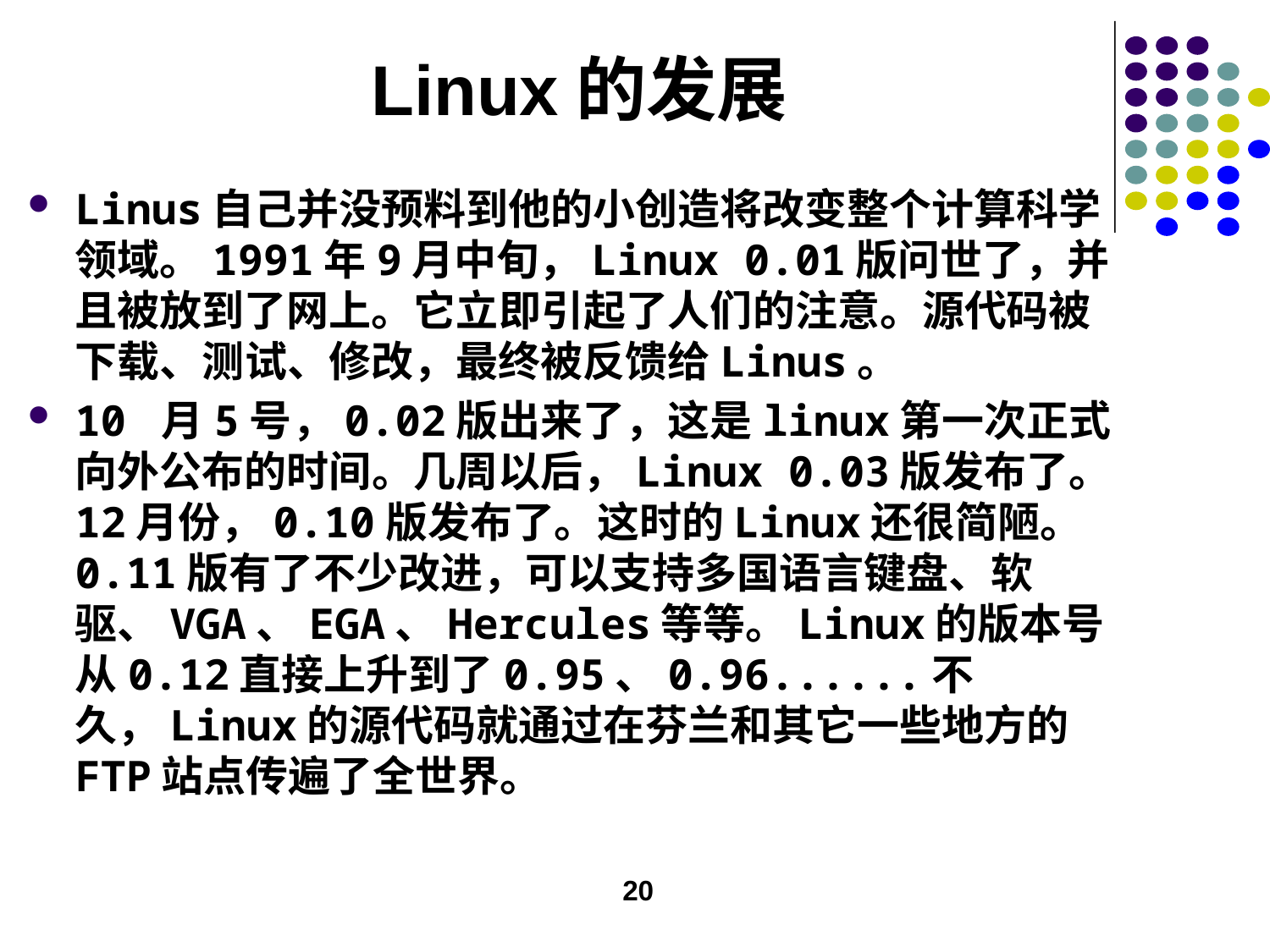

# Linux的发展
Linus自己并没预料到他的小创造将改变整个计算科学领域。1991年9月中旬，Linux 0.01版问世了，并且被放到了网上。它立即引起了人们的注意。源代码被下载、测试、修改，最终被反馈给Linus。
10 月5号，0.02版出来了，这是linux第一次正式向外公布的时间。几周以后，Linux 0.03版发布了。12月份，0.10版发布了。这时的Linux还很简陋。0.11版有了不少改进，可以支持多国语言键盘、软驱、VGA、EGA、Hercules等等。Linux的版本号从0.12直接上升到了0.95、0.96......不久，Linux的源代码就通过在芬兰和其它一些地方的FTP站点传遍了全世界。

20